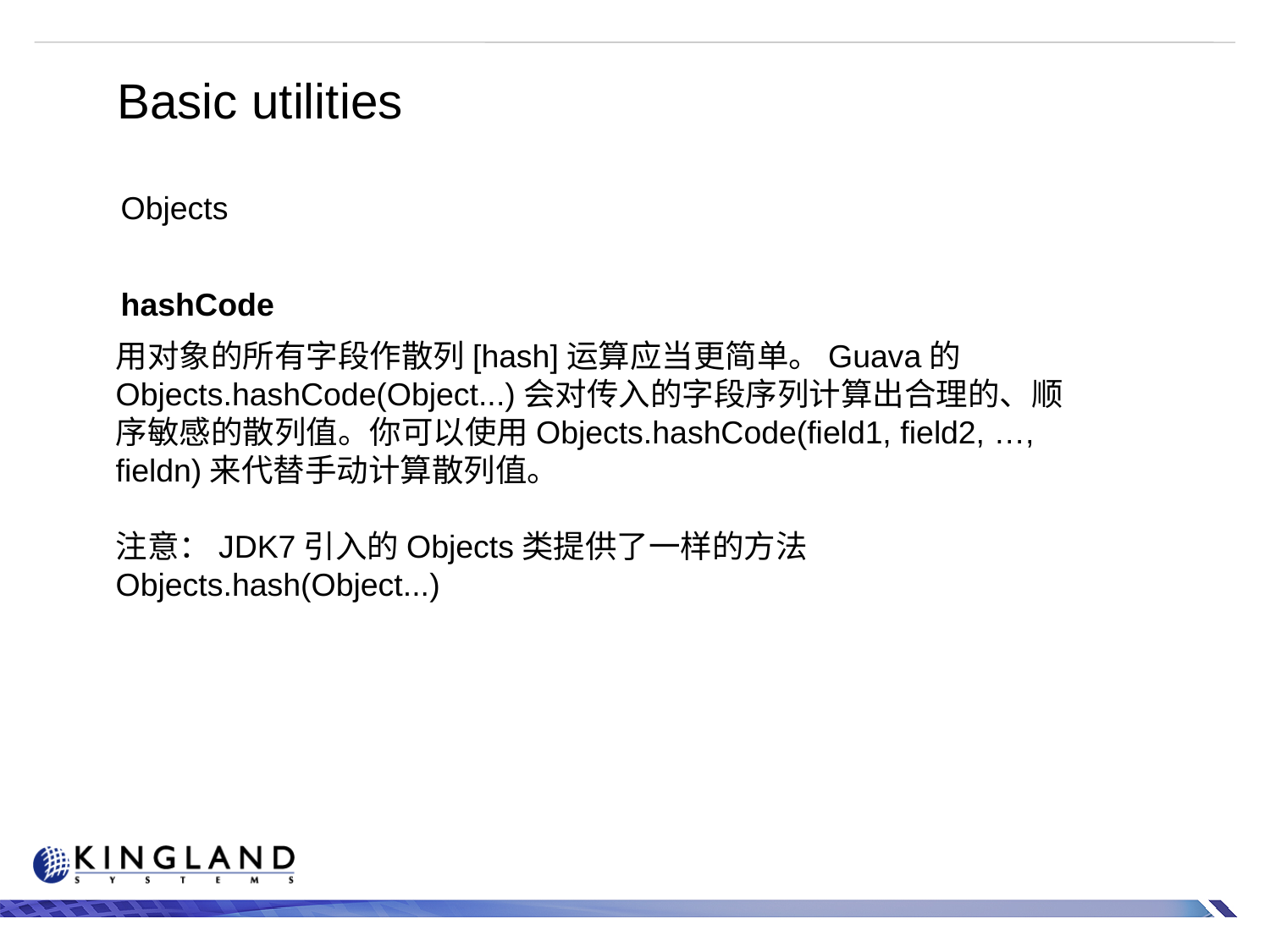

Basic utilities
Objects
hashCode
用对象的所有字段作散列[hash]运算应当更简单。Guava的Objects.hashCode(Object...)会对传入的字段序列计算出合理的、顺序敏感的散列值。你可以使用Objects.hashCode(field1, field2, …, fieldn)来代替手动计算散列值。

注意：JDK7引入的Objects类提供了一样的方法Objects.hash(Object...)